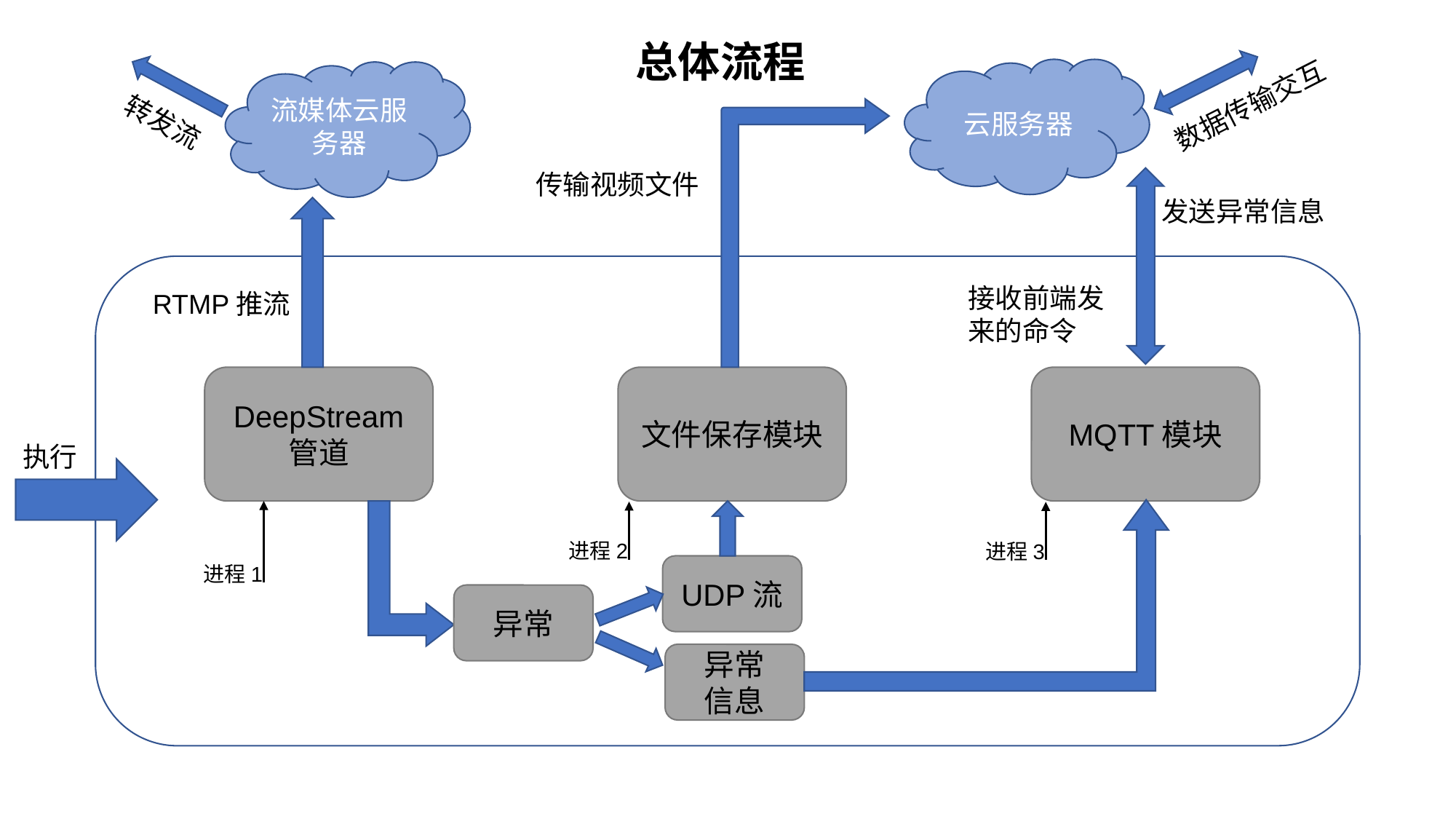

总体流程

云服务器
流媒体云服务器
数据传输交互

转发流
传输视频文件

发送异常信息

接收前端发来的命令
RTMP推流
DeepStream
管道
文件保存模块
MQTT模块
执行

进程2
进程3
进程1
UDP流
异常

异常
信息